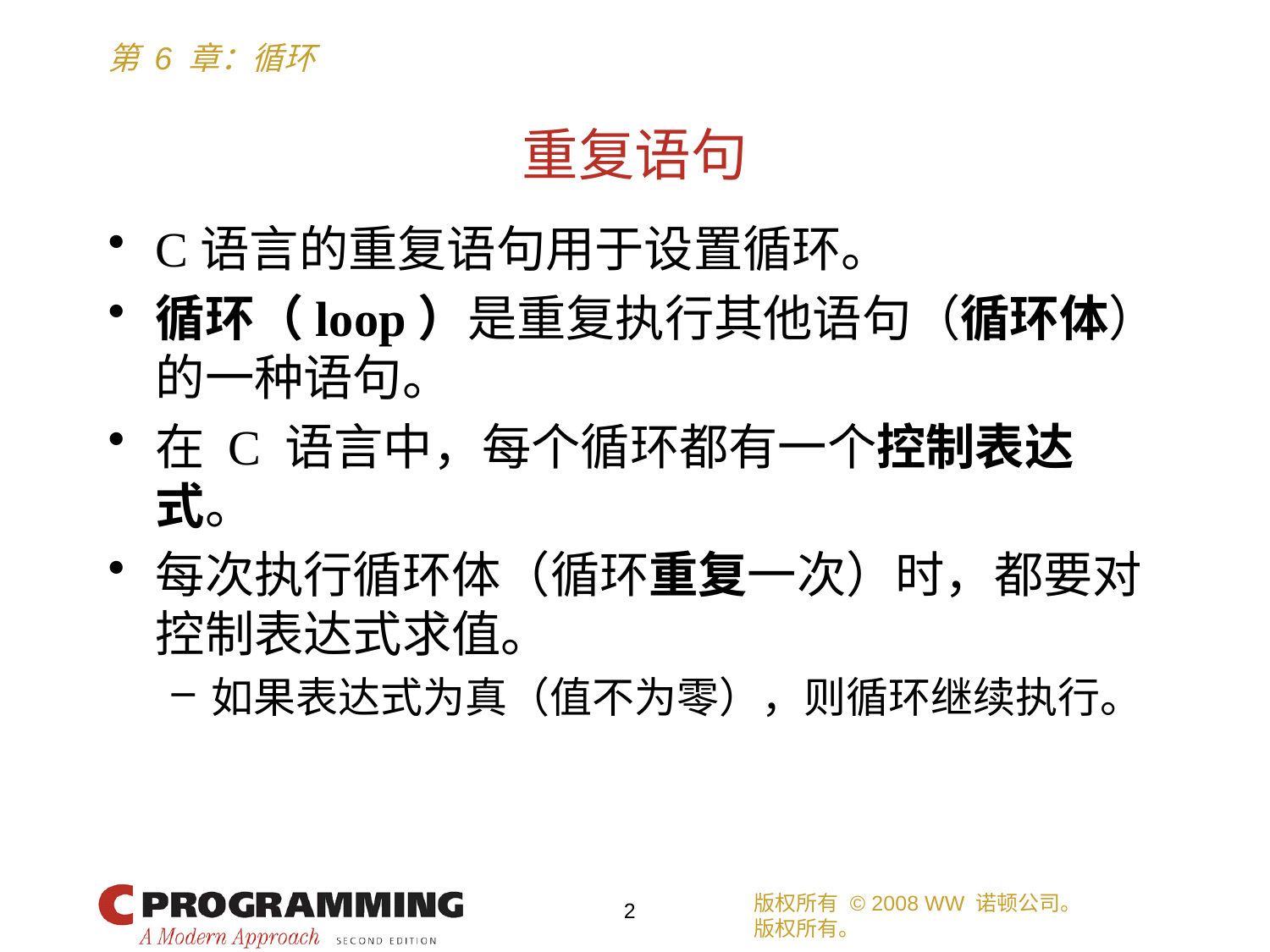

# 重复语句
C语言的重复语句用于设置循环。
循环（loop）是重复执行其他语句（循环体）的一种语句。
在 C 语言中，每个循环都有一个控制表达式。
每次执行循环体（循环重复一次）时，都要对控制表达式求值。
如果表达式为真（值不为零），则循环继续执行。

版权所有 © 2008 WW 诺顿公司。
版权所有。
2